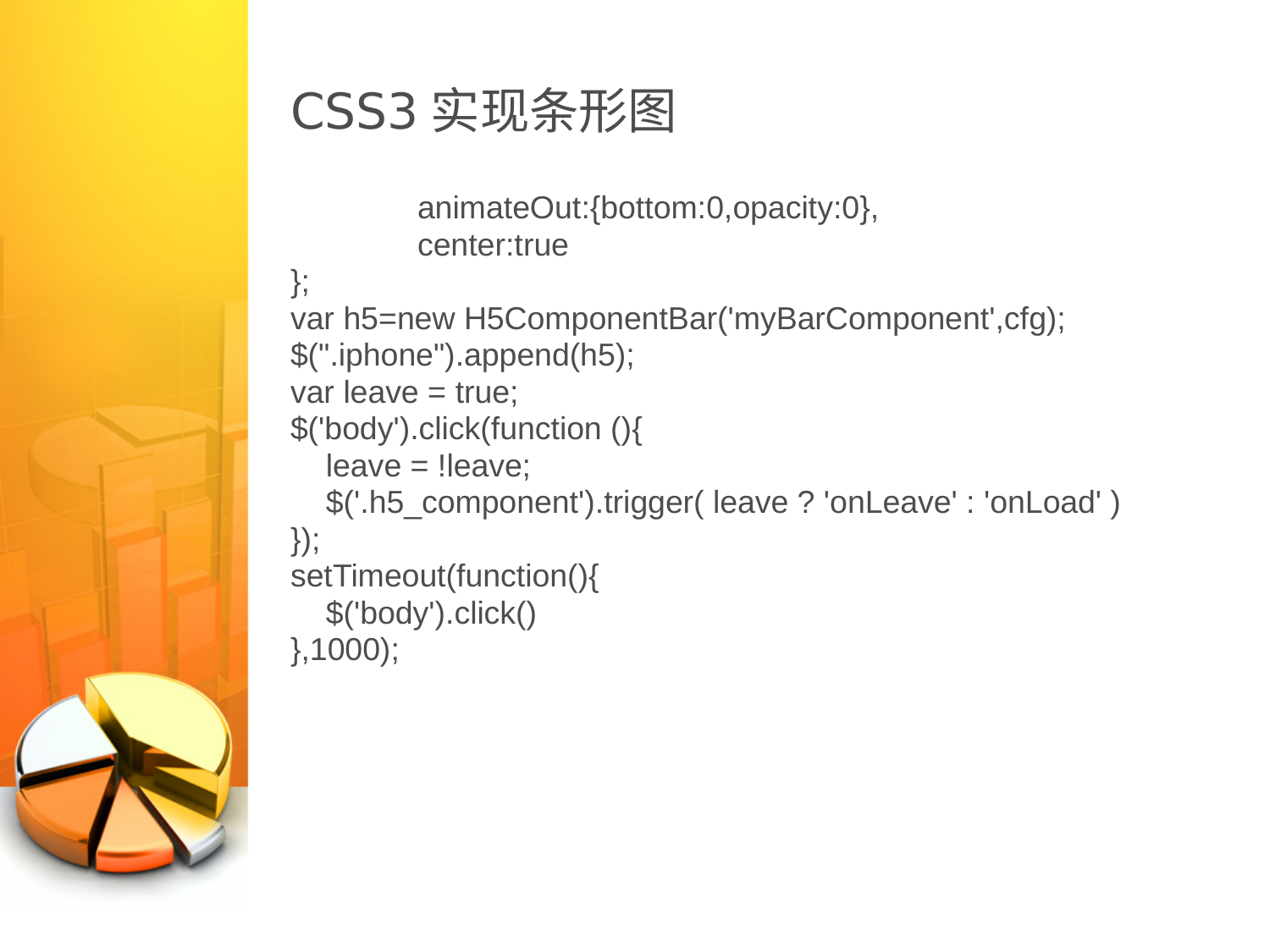

# CSS3实现条形图
	animateOut:{bottom:0,opacity:0},
	center:true
};
var h5=new H5ComponentBar('myBarComponent',cfg);
$(".iphone").append(h5);
var leave = true;
$('body').click(function (){
    leave = !leave;
    $('.h5_component').trigger( leave ? 'onLeave' : 'onLoad' )
});
setTimeout(function(){
    $('body').click()
},1000);

PPT模板下载：www.1ppt.com/moban/     行业PPT模板：www.1ppt.com/hangye/
节日PPT模板：www.1ppt.com/jieri/           PPT素材下载：www.1ppt.com/sucai/
PPT背景图片：www.1ppt.com/beijing/      PPT图表下载：www.1ppt.com/tubiao/
优秀PPT下载：www.1ppt.com/xiazai/        PPT教程： www.1ppt.com/powerpoint/
Word教程： www.1ppt.com/word/              Excel教程：www.1ppt.com/excel/
资料下载：www.1ppt.com/ziliao/                PPT课件下载：www.1ppt.com/kejian/
范文下载：www.1ppt.com/fanwen/             试卷下载：www.1ppt.com/shiti/
教案下载：www.1ppt.com/jiaoan/        PPT论坛：www.1ppt.cn